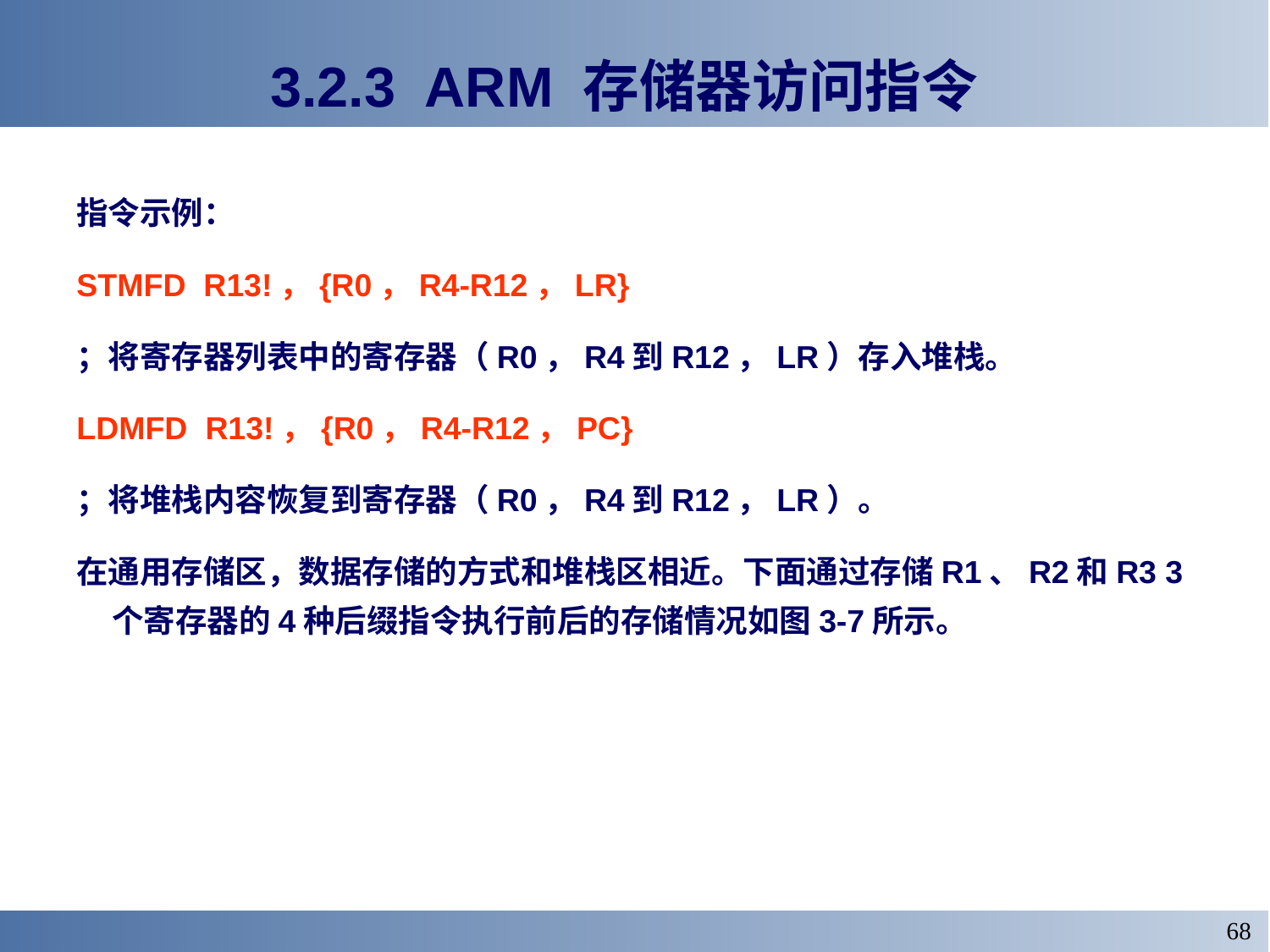

# 3.2.3  ARM 存储器访问指令
指令示例：
STMFD  R13!，{R0，R4-R12，LR}
；将寄存器列表中的寄存器（R0，R4到R12，LR）存入堆栈。
LDMFD  R13!，{R0，R4-R12，PC}
；将堆栈内容恢复到寄存器（R0，R4到R12，LR）。
在通用存储区，数据存储的方式和堆栈区相近。下面通过存储R1、R2和R3 3个寄存器的4种后缀指令执行前后的存储情况如图3-7所示。